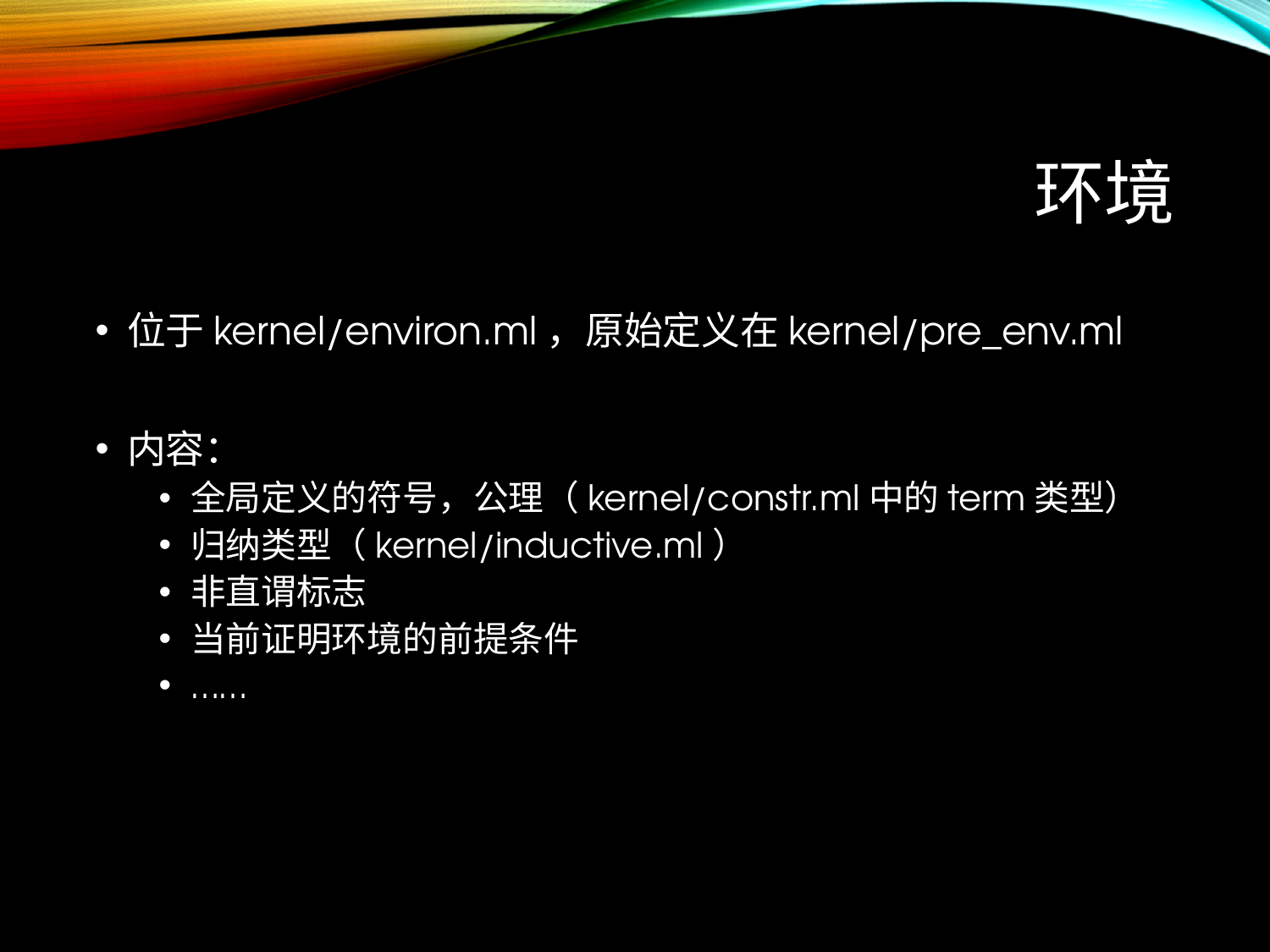

# 环境
位于kernel/environ.ml，原始定义在kernel/pre_env.ml

内容：
全局定义的符号，公理（kernel/constr.ml中的term类型）
归纳类型（kernel/inductive.ml）
非直谓标志
当前证明环境的前提条件
……